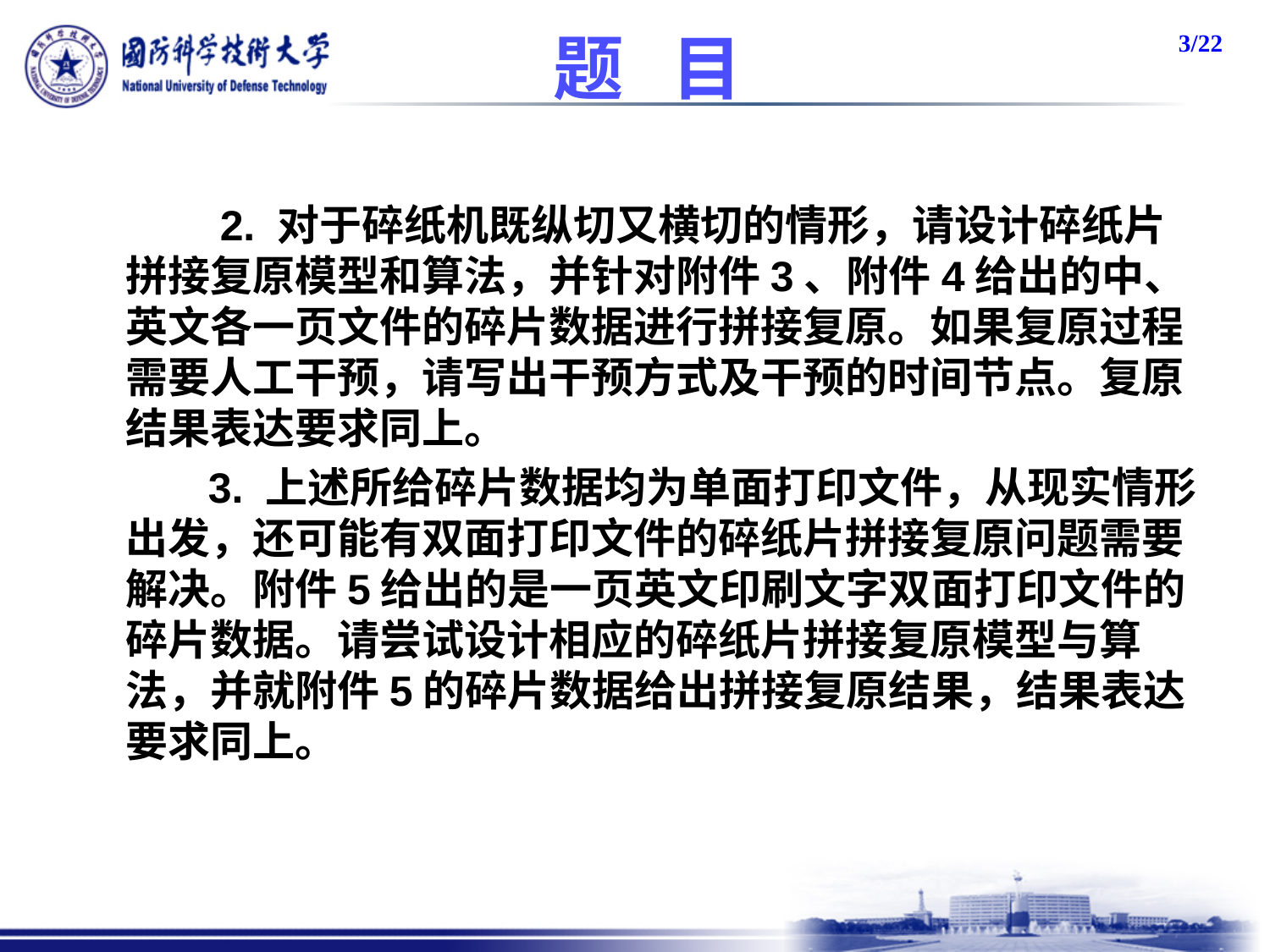

# 题   目
            2. 对于碎纸机既纵切又横切的情形，请设计碎纸片拼接复原模型和算法，并针对附件3、附件4给出的中、英文各一页文件的碎片数据进行拼接复原。如果复原过程需要人工干预，请写出干预方式及干预的时间节点。复原结果表达要求同上。
           3. 上述所给碎片数据均为单面打印文件，从现实情形出发，还可能有双面打印文件的碎纸片拼接复原问题需要解决。附件5给出的是一页英文印刷文字双面打印文件的碎片数据。请尝试设计相应的碎纸片拼接复原模型与算法，并就附件5的碎片数据给出拼接复原结果，结果表达要求同上。